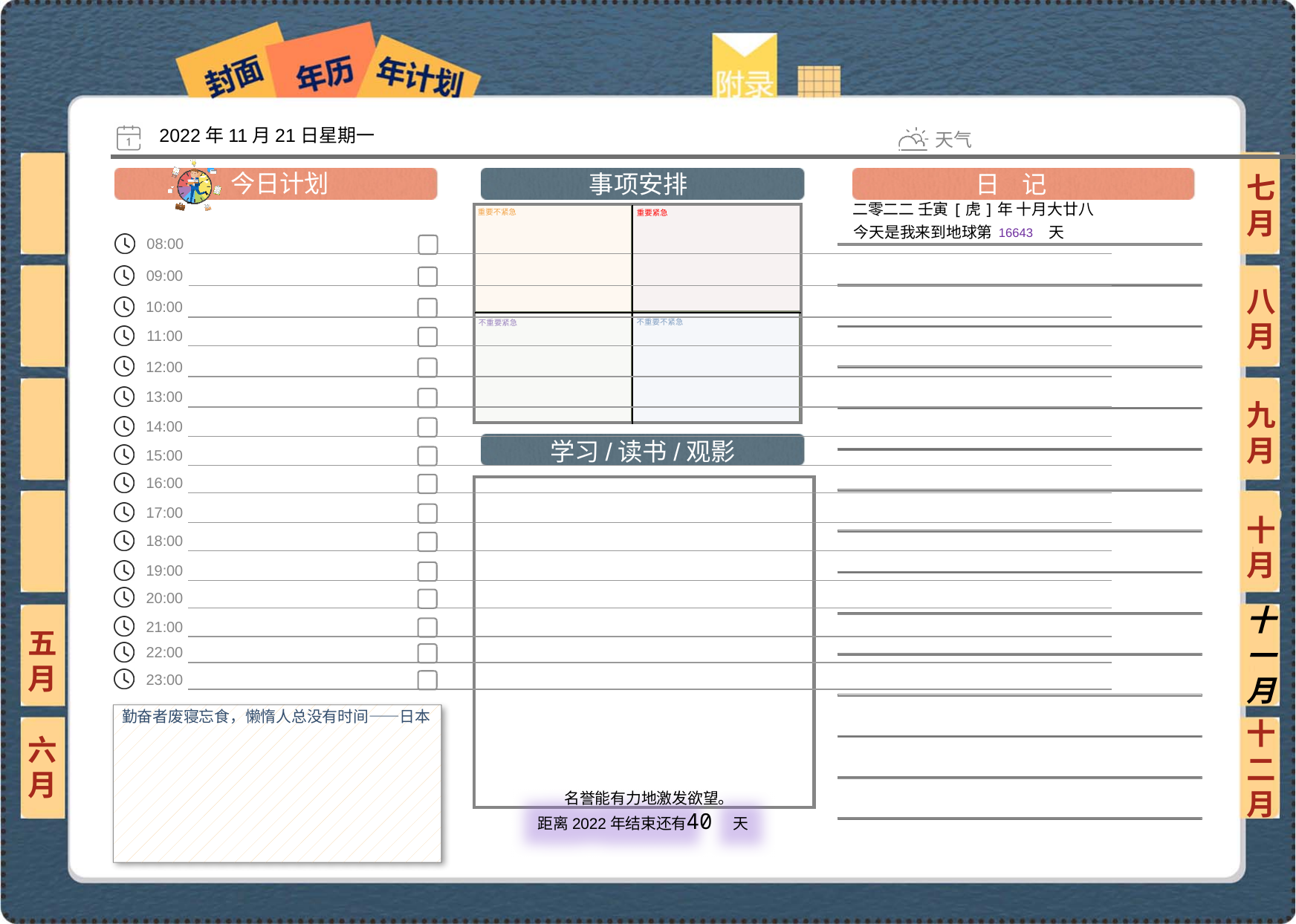

2022年11月21日星期一
七月
二零二二 壬寅[虎]年 十月大廿八
16643
八月
九月
十月
十一月
五月
勤奋者废寝忘食，懒惰人总没有时间——日本

六月
十二月
40
 名誉能有力地激发欲望。